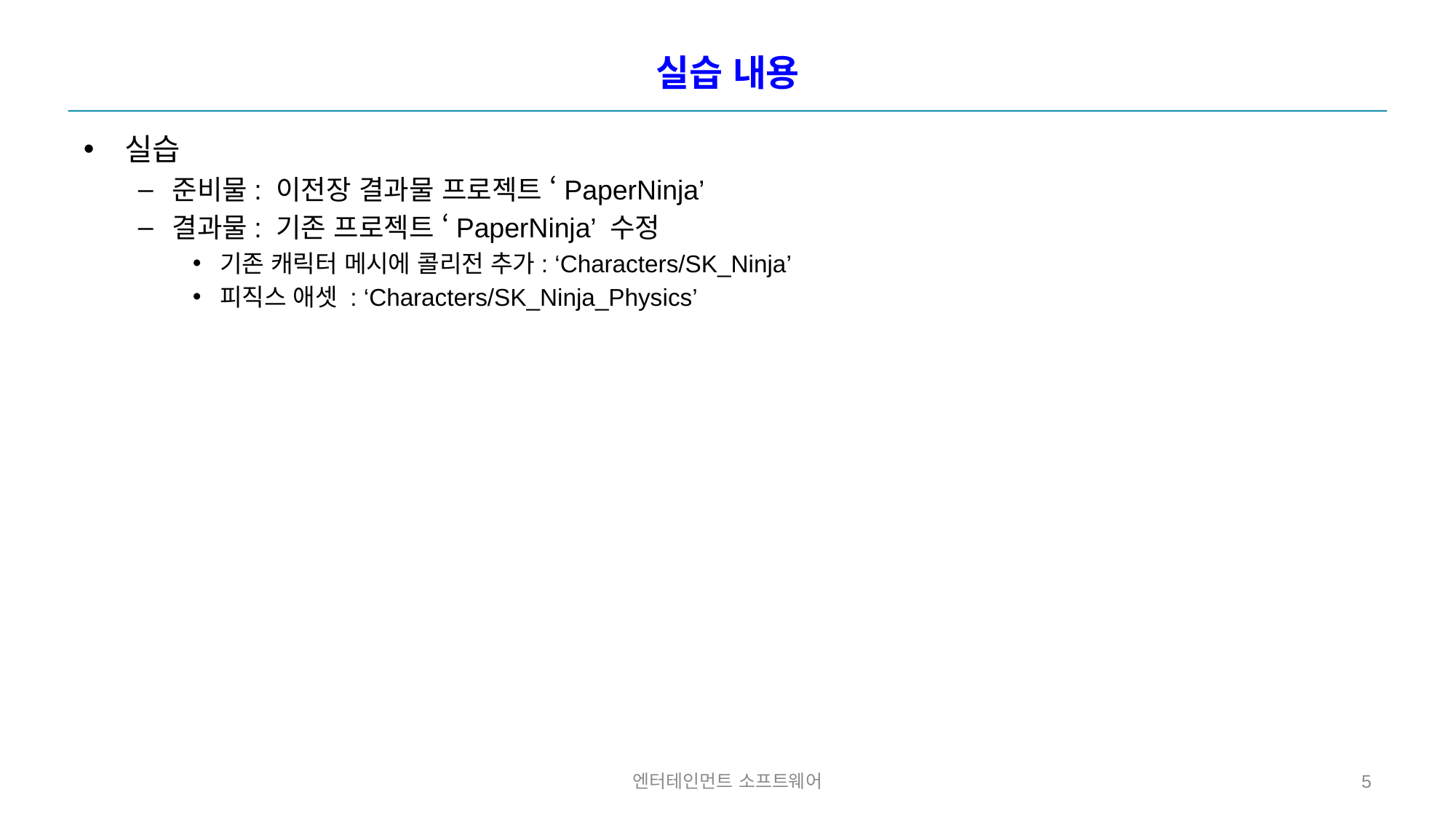

# 실습 내용
실습
준비물: 이전장 결과물 프로젝트 ‘PaperNinja’
결과물: 기존 프로젝트 ‘PaperNinja’ 수정
기존 캐릭터 메시에 콜리전 추가: ‘Characters/SK_Ninja’
피직스 애셋 : ‘Characters/SK_Ninja_Physics’

엔터테인먼트 소프트웨어
5